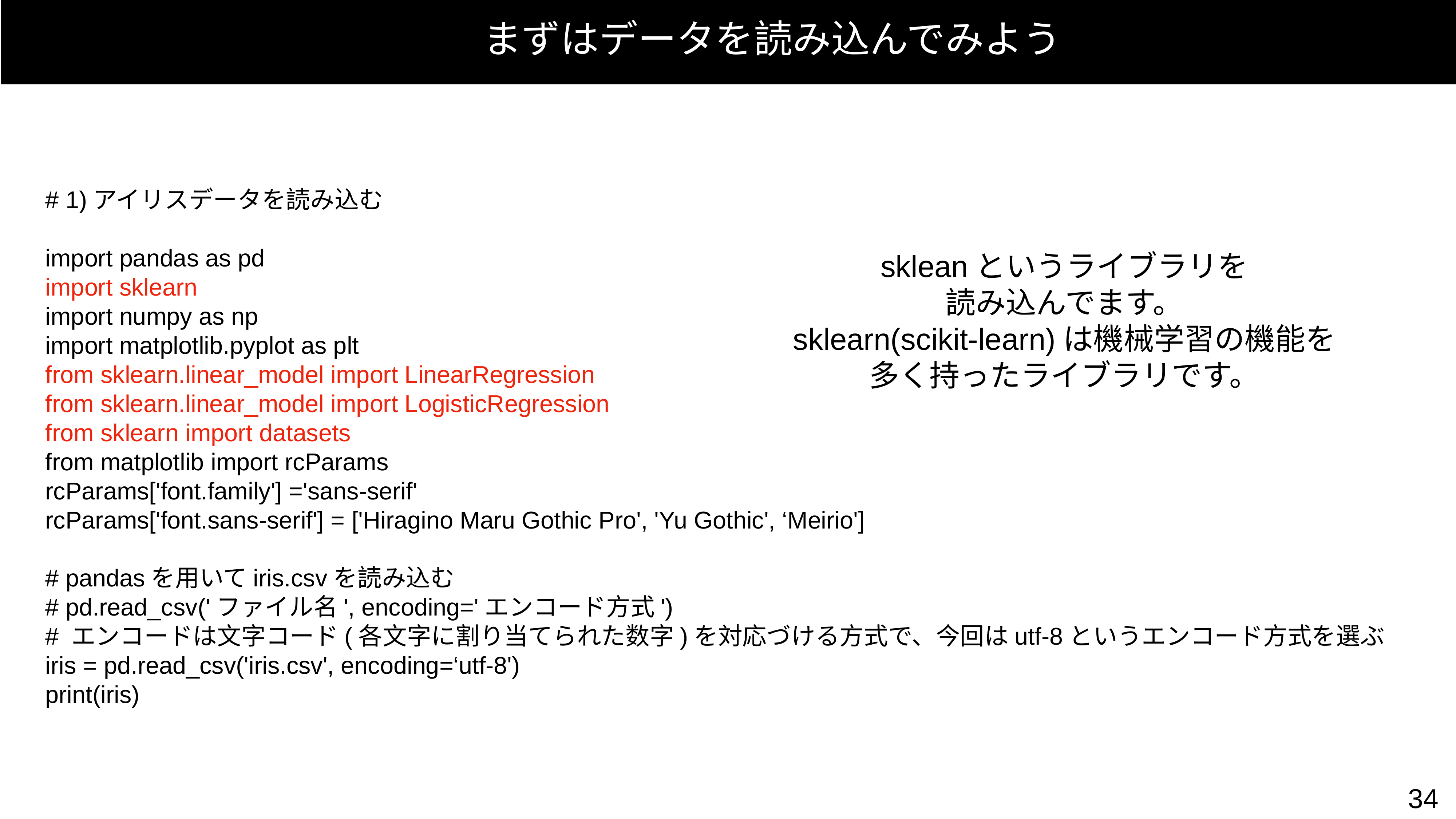

まずはデータを読み込んでみよう
# 1)アイリスデータを読み込む

import pandas as pd
import sklearn
import numpy as np
import matplotlib.pyplot as plt
from sklearn.linear_model import LinearRegression
from sklearn.linear_model import LogisticRegression
from sklearn import datasets
from matplotlib import rcParams
rcParams['font.family'] ='sans-serif'
rcParams['font.sans-serif'] = ['Hiragino Maru Gothic Pro', 'Yu Gothic', ‘Meirio']

# pandasを用いてiris.csvを読み込む
# pd.read_csv('ファイル名', encoding='エンコード方式')
# エンコードは文字コード(各文字に割り当てられた数字)を対応づける方式で、今回はutf-8というエンコード方式を選ぶ
iris = pd.read_csv('iris.csv', encoding=‘utf-8')
print(iris)
skleanというライブラリを
読み込んでます。
sklearn(scikit-learn)は機械学習の機能を
多く持ったライブラリです。
34